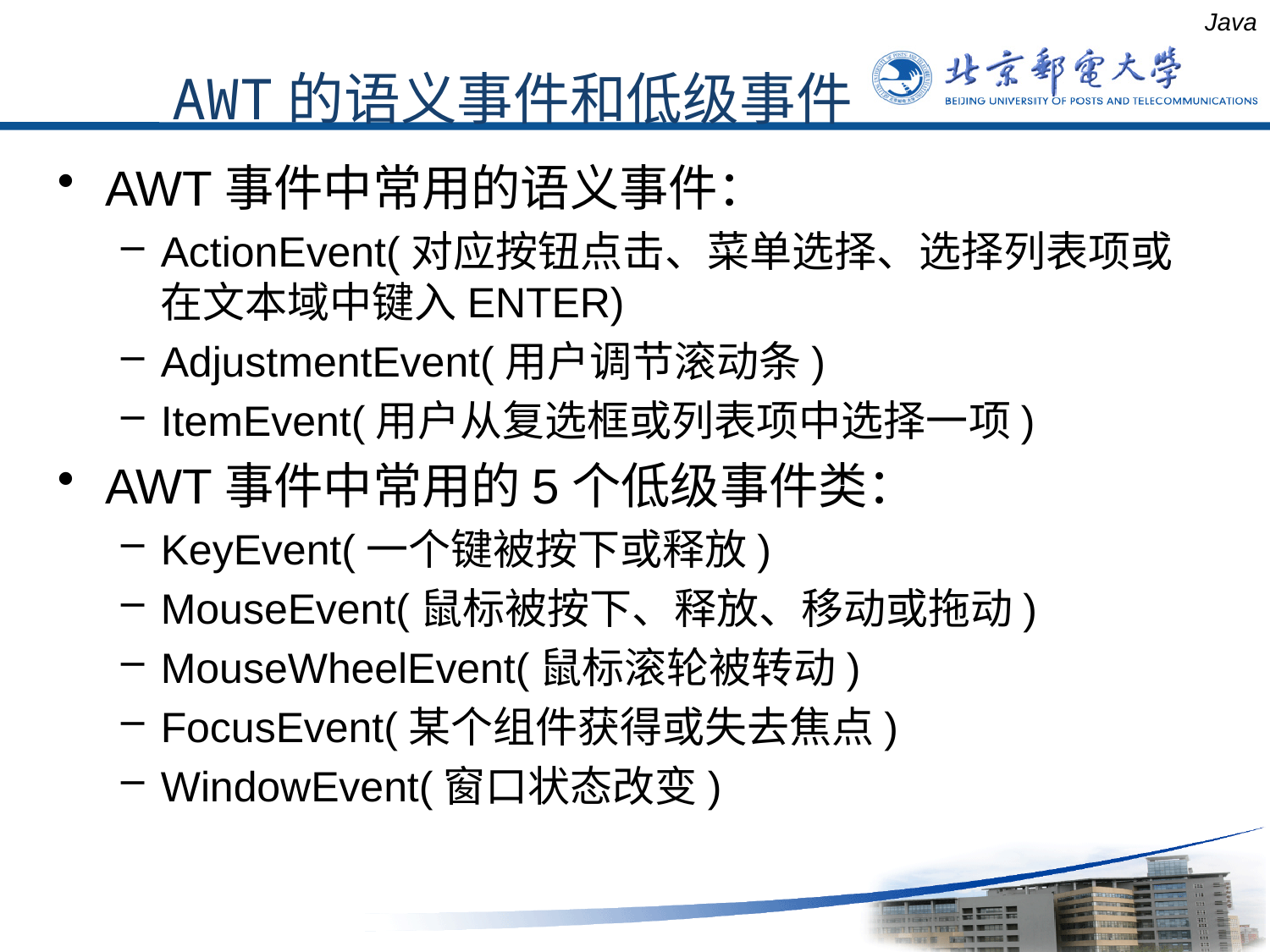

AWT事件中常用的语义事件：
ActionEvent(对应按钮点击、菜单选择、选择列表项或在文本域中键入ENTER)
AdjustmentEvent(用户调节滚动条)
ItemEvent(用户从复选框或列表项中选择一项)
AWT事件中常用的5个低级事件类：
KeyEvent(一个键被按下或释放)
MouseEvent(鼠标被按下、释放、移动或拖动)
MouseWheelEvent(鼠标滚轮被转动)
FocusEvent(某个组件获得或失去焦点)
WindowEvent(窗口状态改变)
Java
AWT的语义事件和低级事件